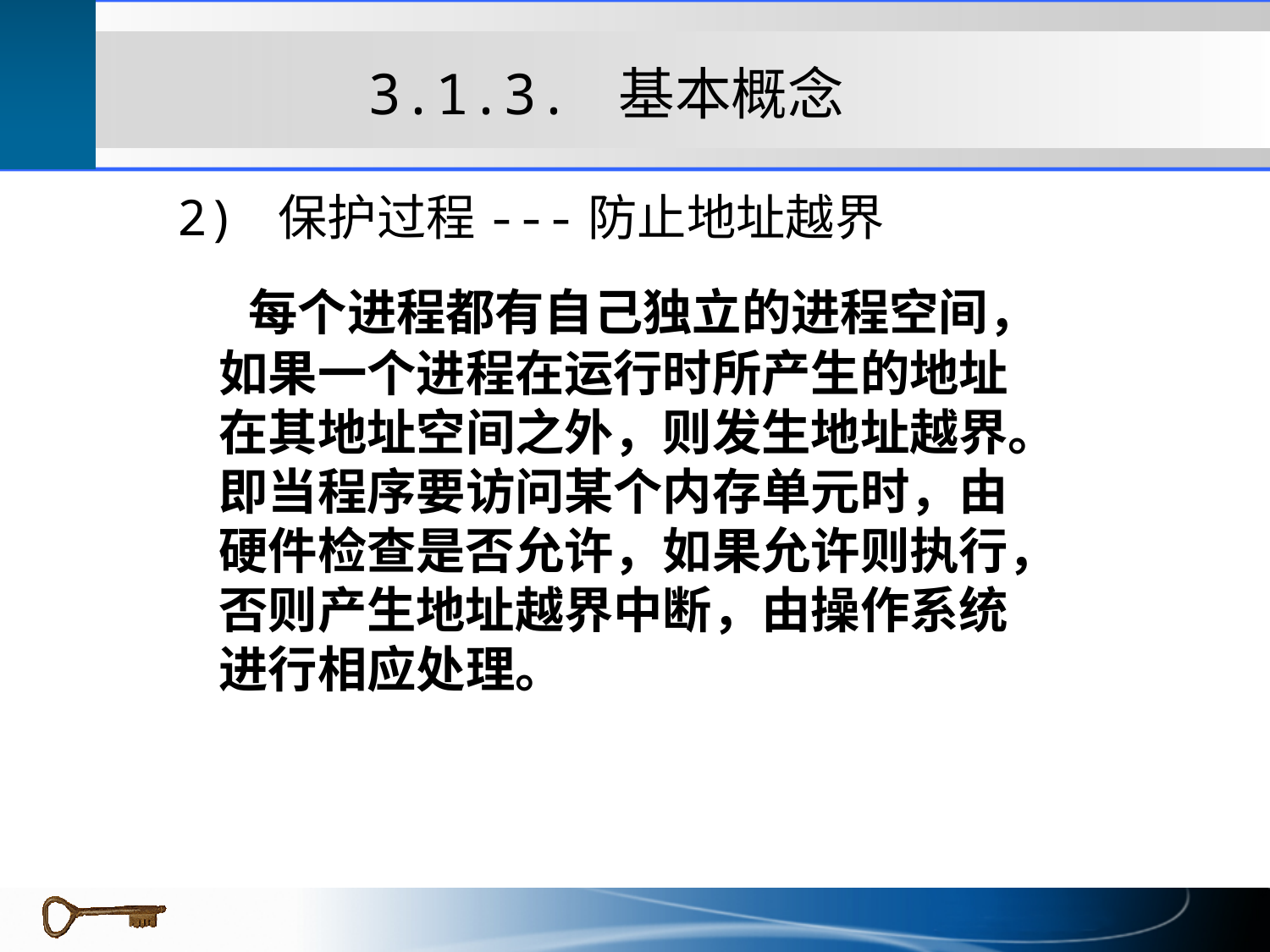

3.1.3. 基本概念
2) 保护过程---防止地址越界
     每个进程都有自己独立的进程空间，如果一个进程在运行时所产生的地址在其地址空间之外，则发生地址越界。即当程序要访问某个内存单元时，由硬件检查是否允许，如果允许则执行，否则产生地址越界中断，由操作系统进行相应处理。